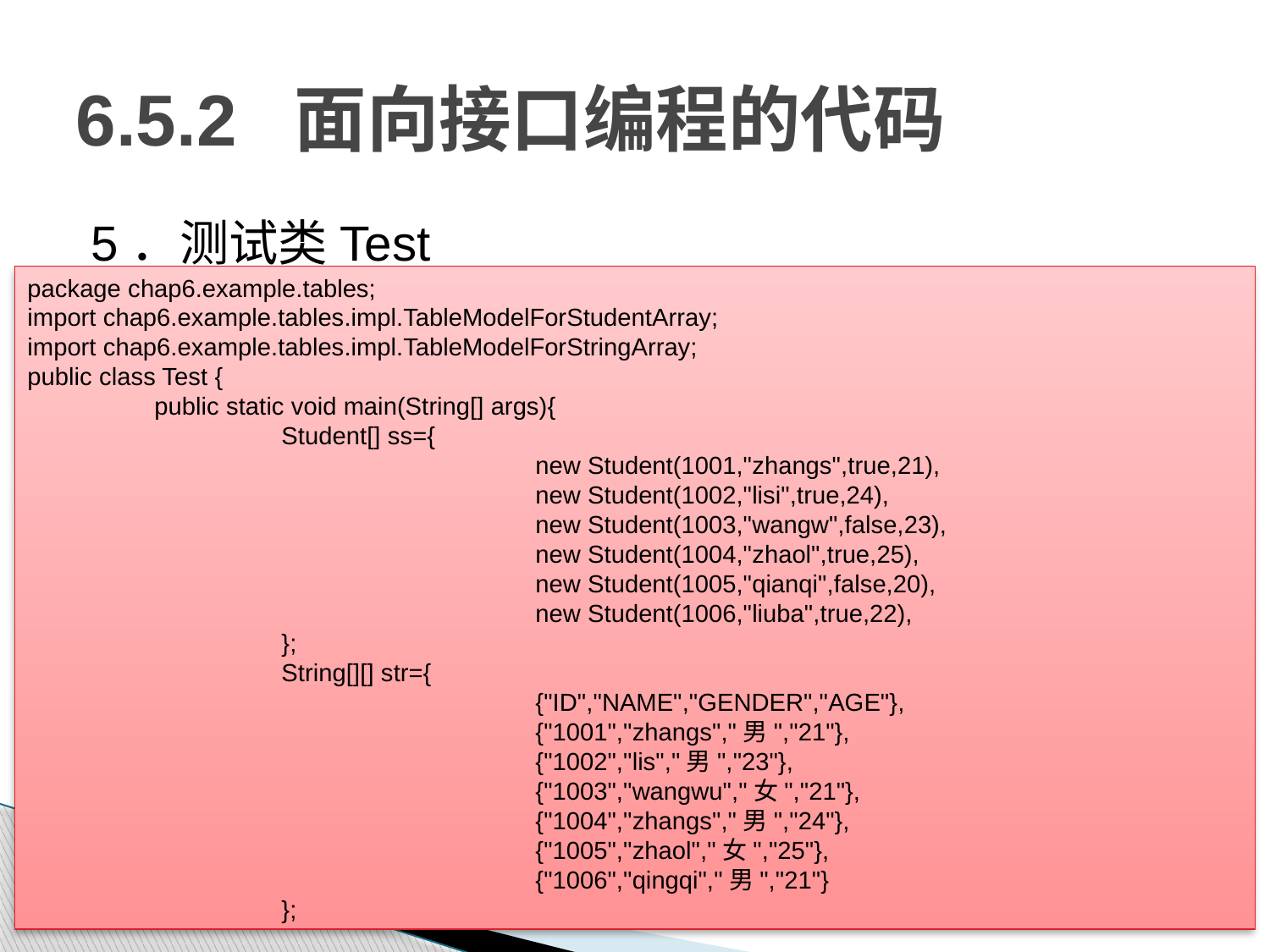

# 6.5.2  面向接口编程的代码
5．测试类Test

package chap6.example.tables;
import chap6.example.tables.impl.TableModelForStudentArray;
import chap6.example.tables.impl.TableModelForStringArray;
public class Test {
	public static void main(String[] args){
		Student[] ss={
				new Student(1001,"zhangs",true,21),
				new Student(1002,"lisi",true,24),
				new Student(1003,"wangw",false,23),
				new Student(1004,"zhaol",true,25),
				new Student(1005,"qianqi",false,20),
				new Student(1006,"liuba",true,22),
		};
		String[][] str={
				{"ID","NAME","GENDER","AGE"},
				{"1001","zhangs","男","21"},
				{"1002","lis","男","23"},
				{"1003","wangwu","女","21"},
				{"1004","zhangs","男","24"},
				{"1005","zhaol","女","25"},
				{"1006","qingqi","男","21"}
		};